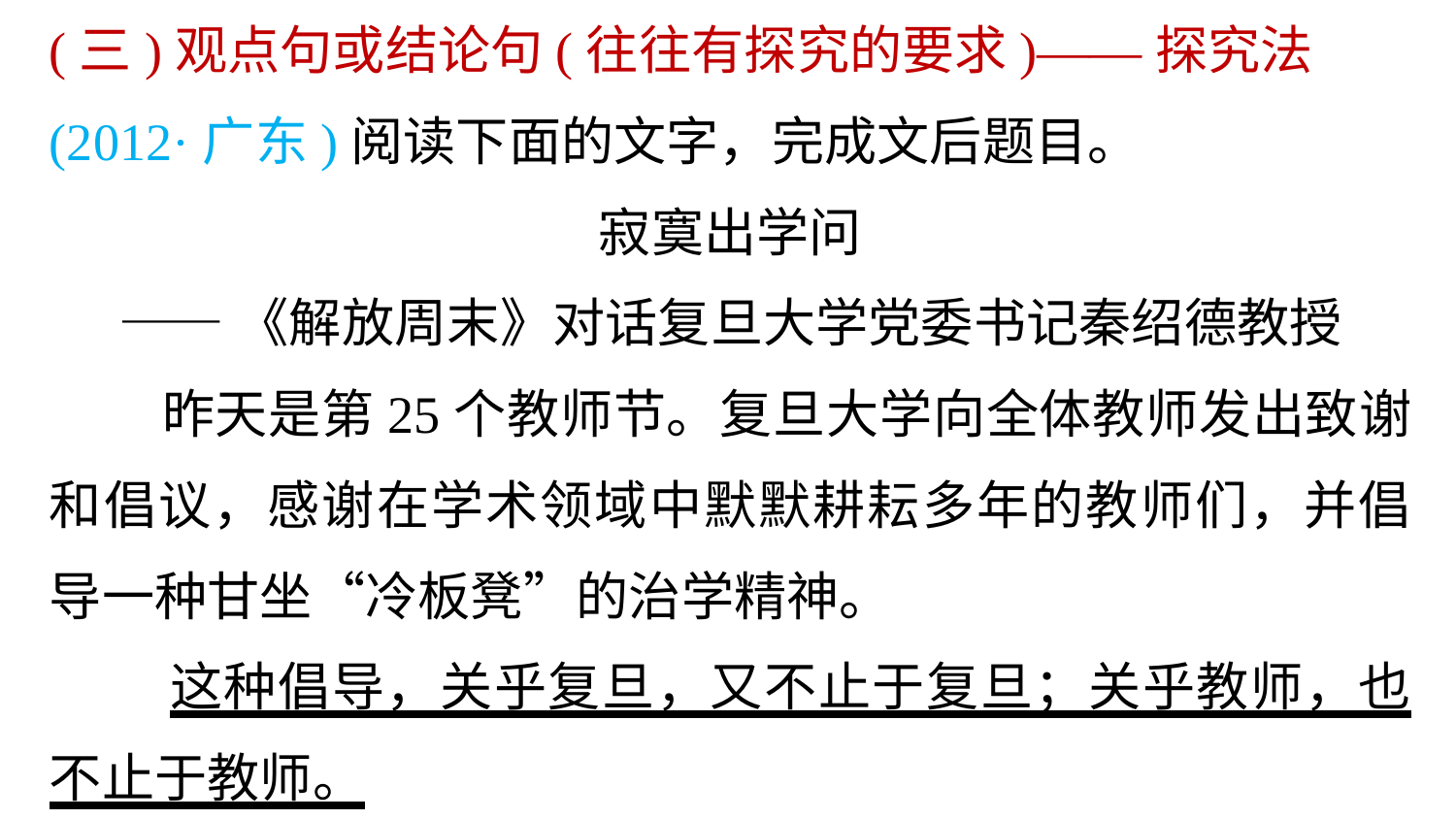

(三)观点句或结论句(往往有探究的要求)——探究法
(2012·广东)阅读下面的文字，完成文后题目。
寂寞出学问
——《解放周末》对话复旦大学党委书记秦绍德教授
        昨天是第25个教师节。复旦大学向全体教师发出致谢和倡议，感谢在学术领域中默默耕耘多年的教师们，并倡导一种甘坐“冷板凳”的治学精神。
        这种倡导，关乎复旦，又不止于复旦；关乎教师，也不止于教师。